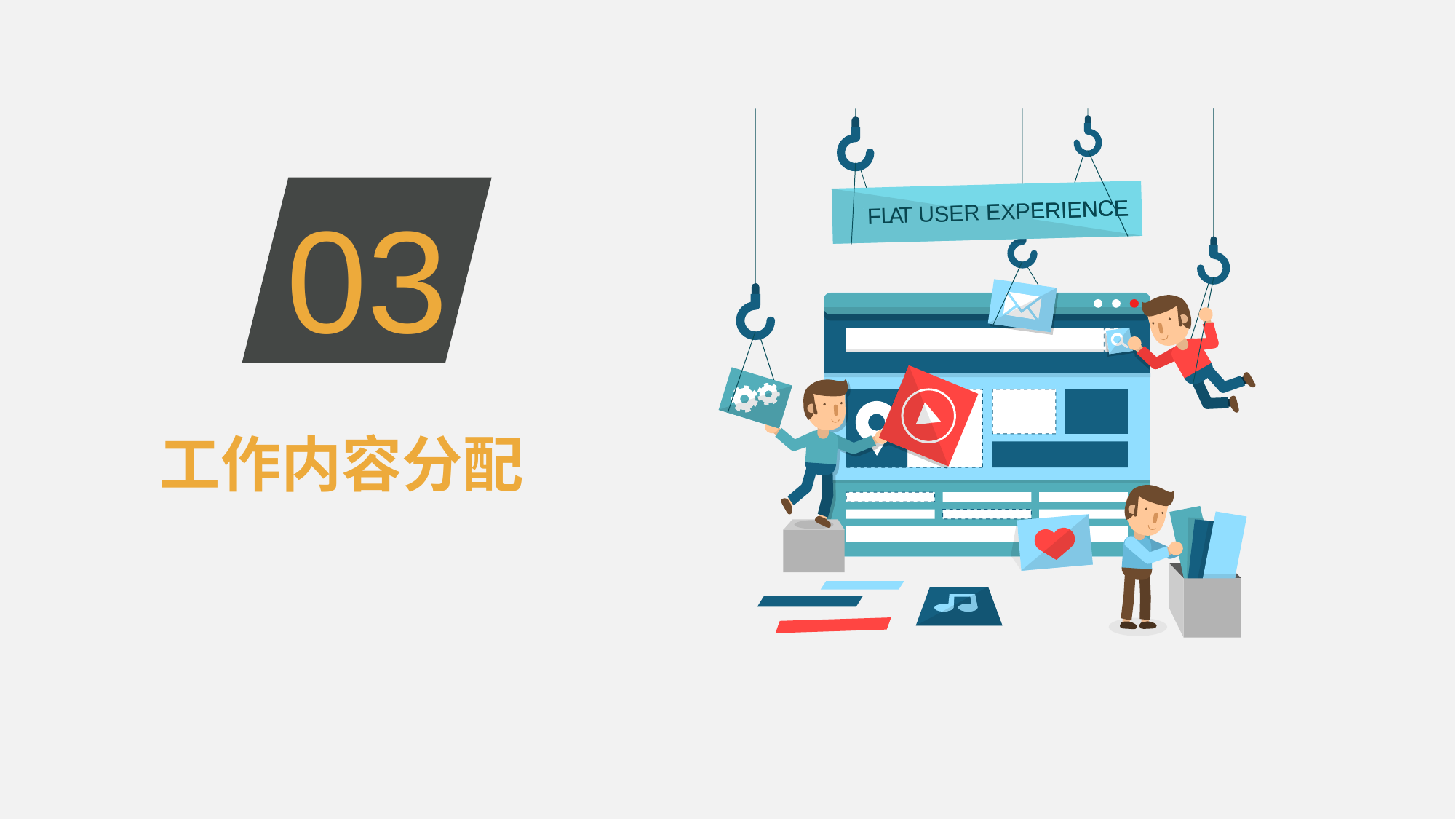

T USER EXPERIENCE
T USER EXPERIENCE
A
A
FL
FL

03
工作内容分配